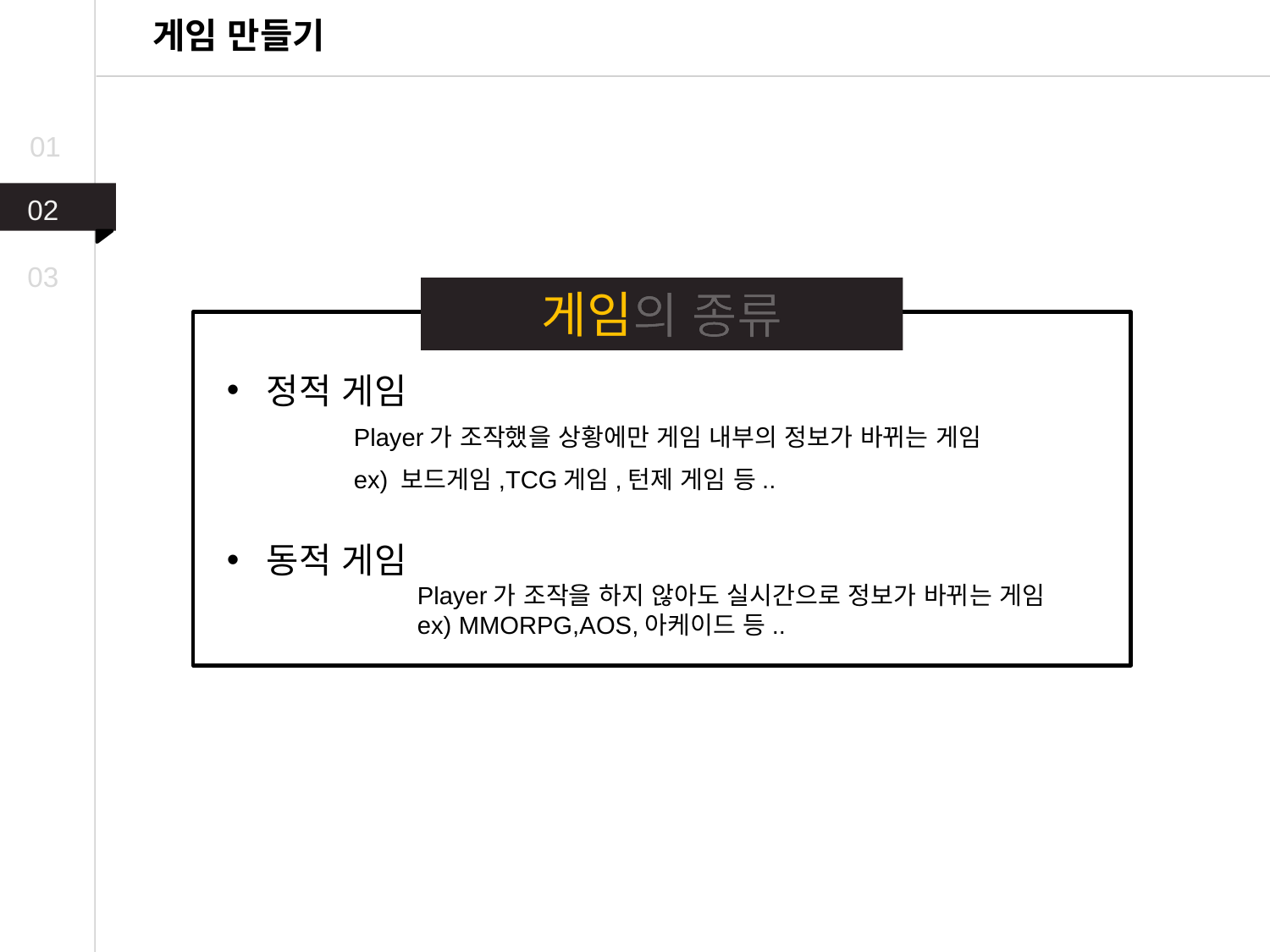

게임 만들기
01

02

03
게임의 종류

정적 게임
	Player가 조작했을 상황에만 게임 내부의 정보가 바뀌는 게임
	ex) 보드게임,TCG게임,턴제 게임 등..

동적 게임
	Player가 조작을 하지 않아도 실시간으로 정보가 바뀌는 게임
	ex) MMORPG,AOS,아케이드 등..